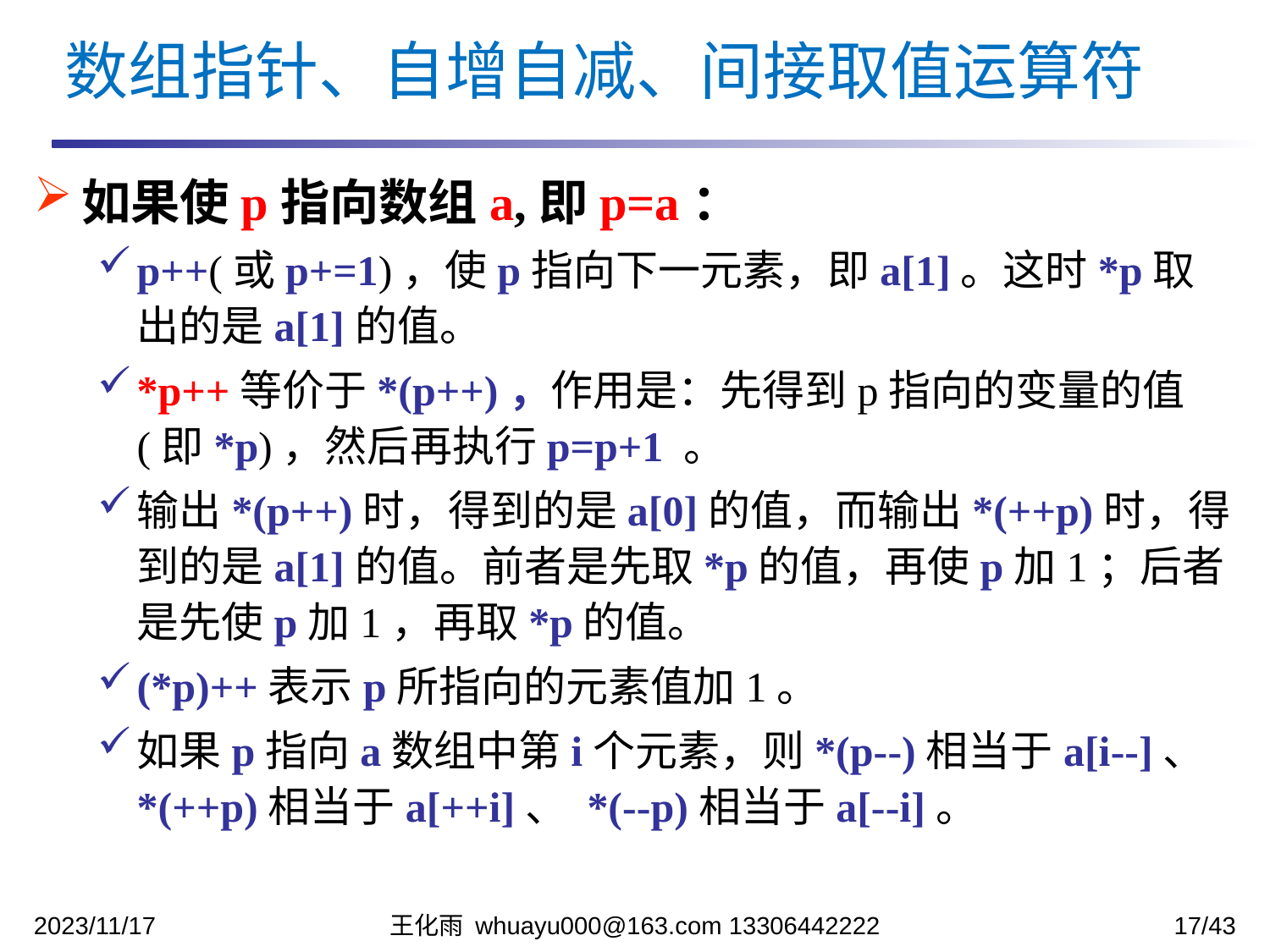

数组指针、自增自减、间接取值运算符
如果使p指向数组a,即p=a：
p++(或p+=1)，使p指向下一元素，即a[1]。这时*p取出的是a[1]的值。
*p++等价于*(p++)，作用是：先得到p指向的变量的值(即*p)，然后再执行p=p+1 。
输出*(p++)时，得到的是a[0]的值，而输出*(++p)时，得到的是a[1]的值。前者是先取*p的值，再使p加1；后者是先使p加1，再取*p的值。
(*p)++表示p所指向的元素值加1。
如果p指向a数组中第i个元素，则*(p--)相当于a[i--]、 *(++p)相当于a[++i]、 *(--p)相当于a[--i]。
2023/11/17
王化雨 whuayu000@163.com 13306442222
17/43